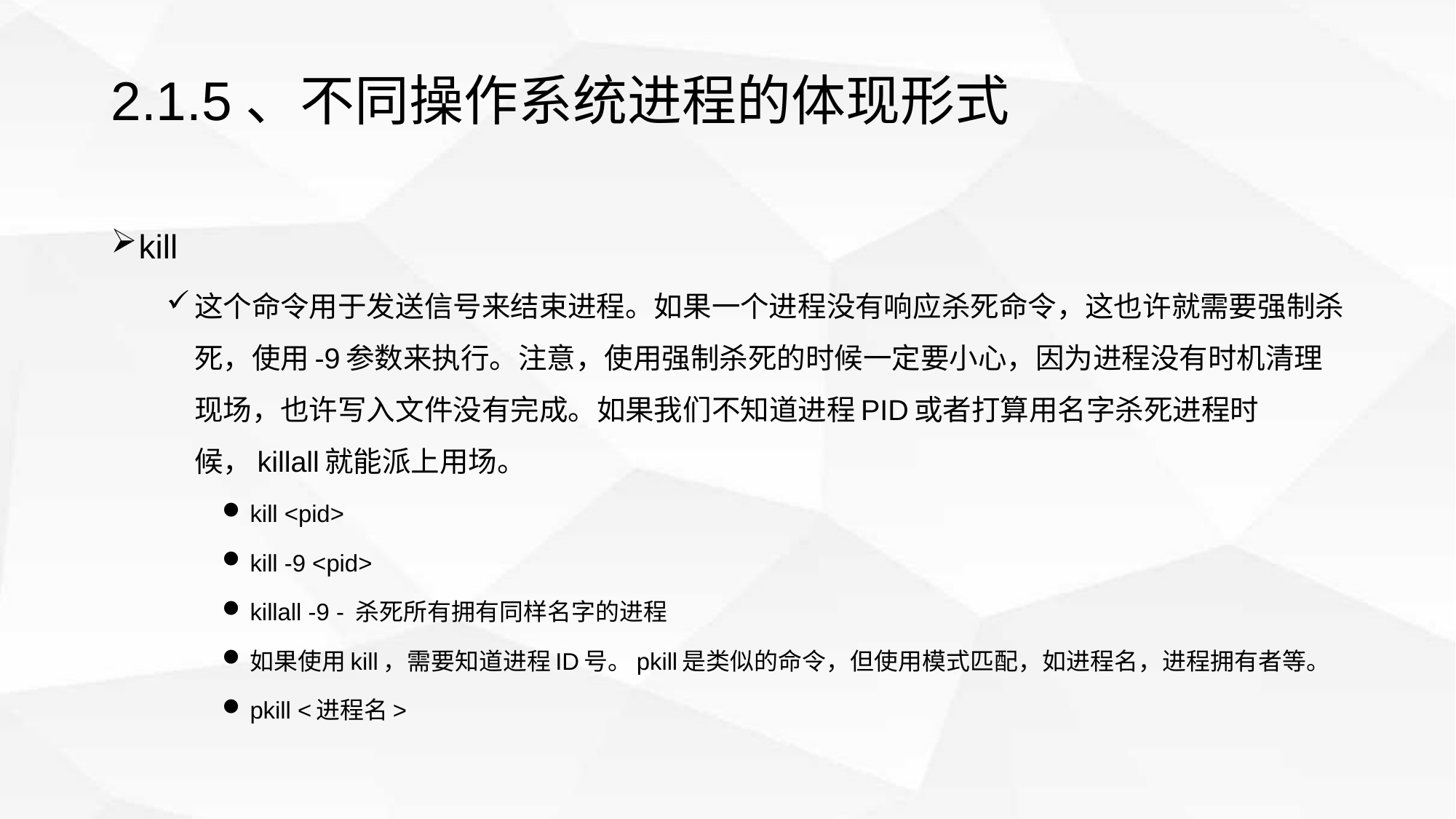

# 2.1.5、不同操作系统进程的体现形式
kill
这个命令用于发送信号来结束进程。如果一个进程没有响应杀死命令，这也许就需要强制杀死，使用-9参数来执行。注意，使用强制杀死的时候一定要小心，因为进程没有时机清理现场，也许写入文件没有完成。如果我们不知道进程PID或者打算用名字杀死进程时候，killall就能派上用场。
kill <pid>
kill -9 <pid>
killall -9 - 杀死所有拥有同样名字的进程
如果使用kill，需要知道进程ID号。pkill是类似的命令，但使用模式匹配，如进程名，进程拥有者等。
pkill <进程名>